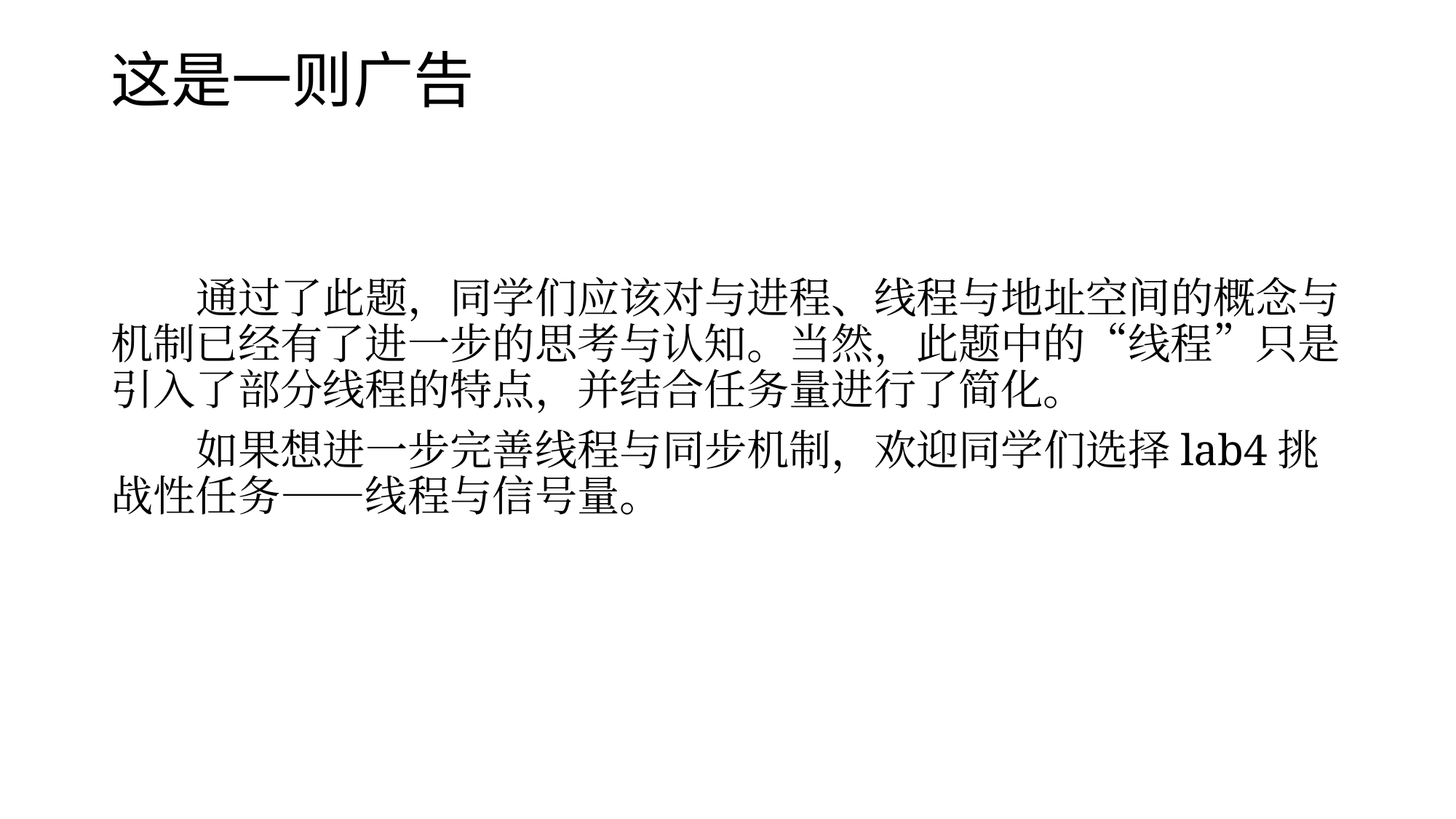

# 这是一则广告
通过了此题，同学们应该对与进程、线程与地址空间的概念与机制已经有了进一步的思考与认知。当然，此题中的“线程”只是引入了部分线程的特点，并结合任务量进行了简化。
如果想进一步完善线程与同步机制，欢迎同学们选择lab4挑战性任务——线程与信号量。